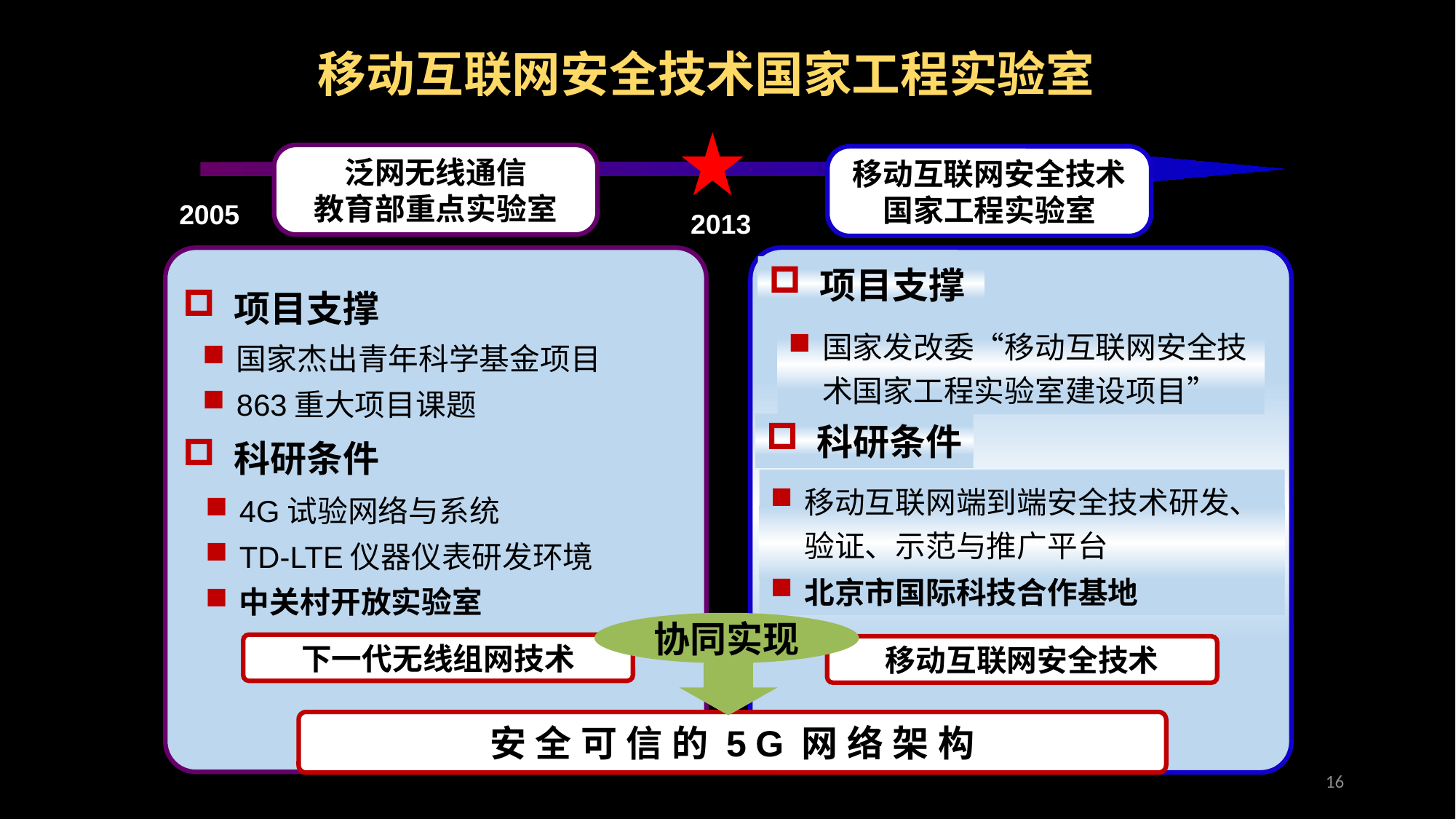

移动互联网安全技术国家工程实验室

泛网无线通信
教育部重点实验室
移动互联网安全技术国家工程实验室

2005
2013

 项目支撑
国家杰出青年科学基金项目
863重大项目课题
 科研条件
4G试验网络与系统
TD-LTE仪器仪表研发环境
中关村开放实验室

 项目支撑
国家发改委“移动互联网安全技术国家工程实验室建设项目”
 科研条件
移动互联网端到端安全技术研发、验证、示范与推广平台
北京市国际科技合作基地
协同实现

下一代无线组网技术
移动互联网安全技术
安全可信的5G网络架构
16